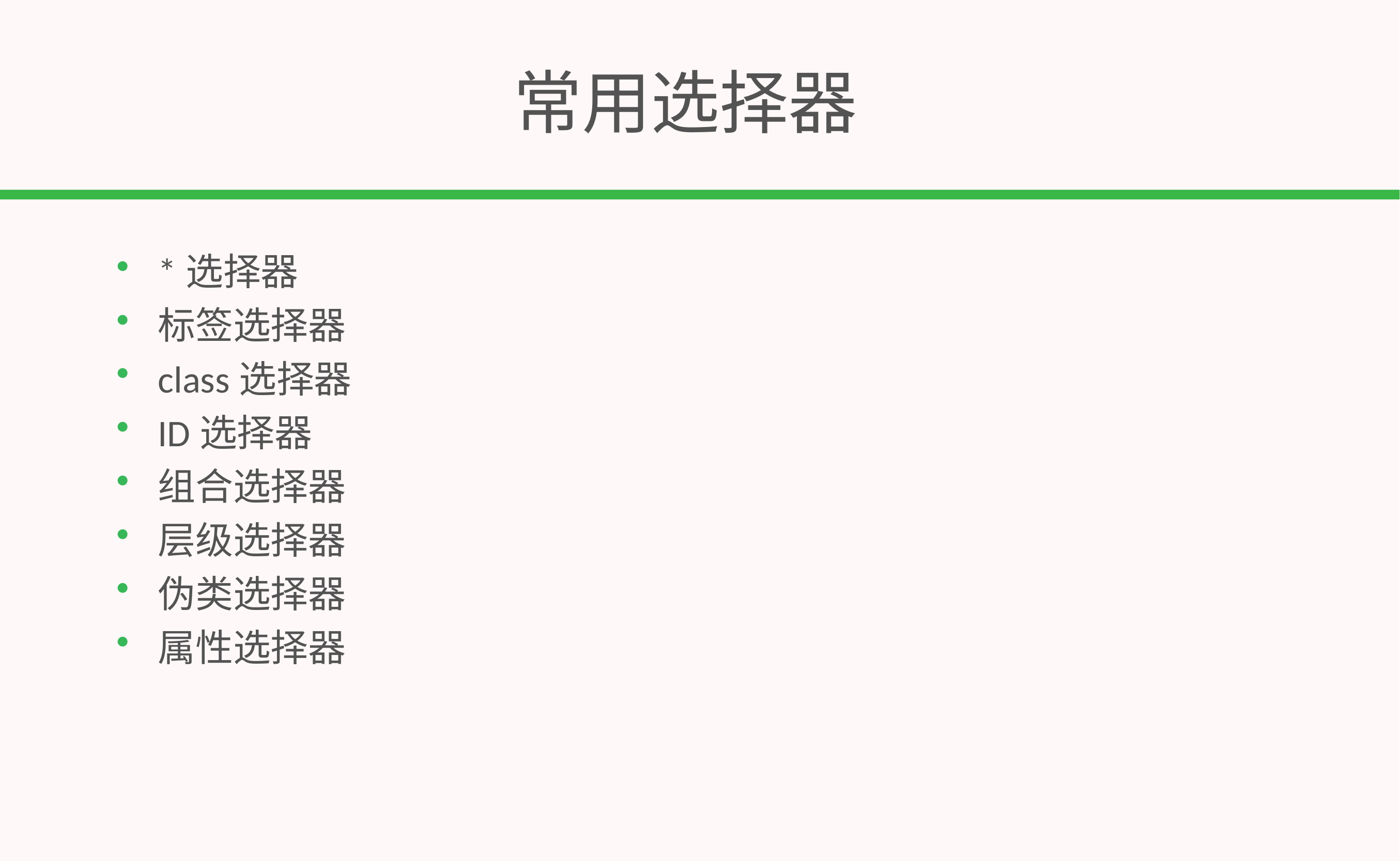

# 常用选择器
*选择器
标签选择器
class选择器
ID选择器
组合选择器
层级选择器
伪类选择器
属性选择器